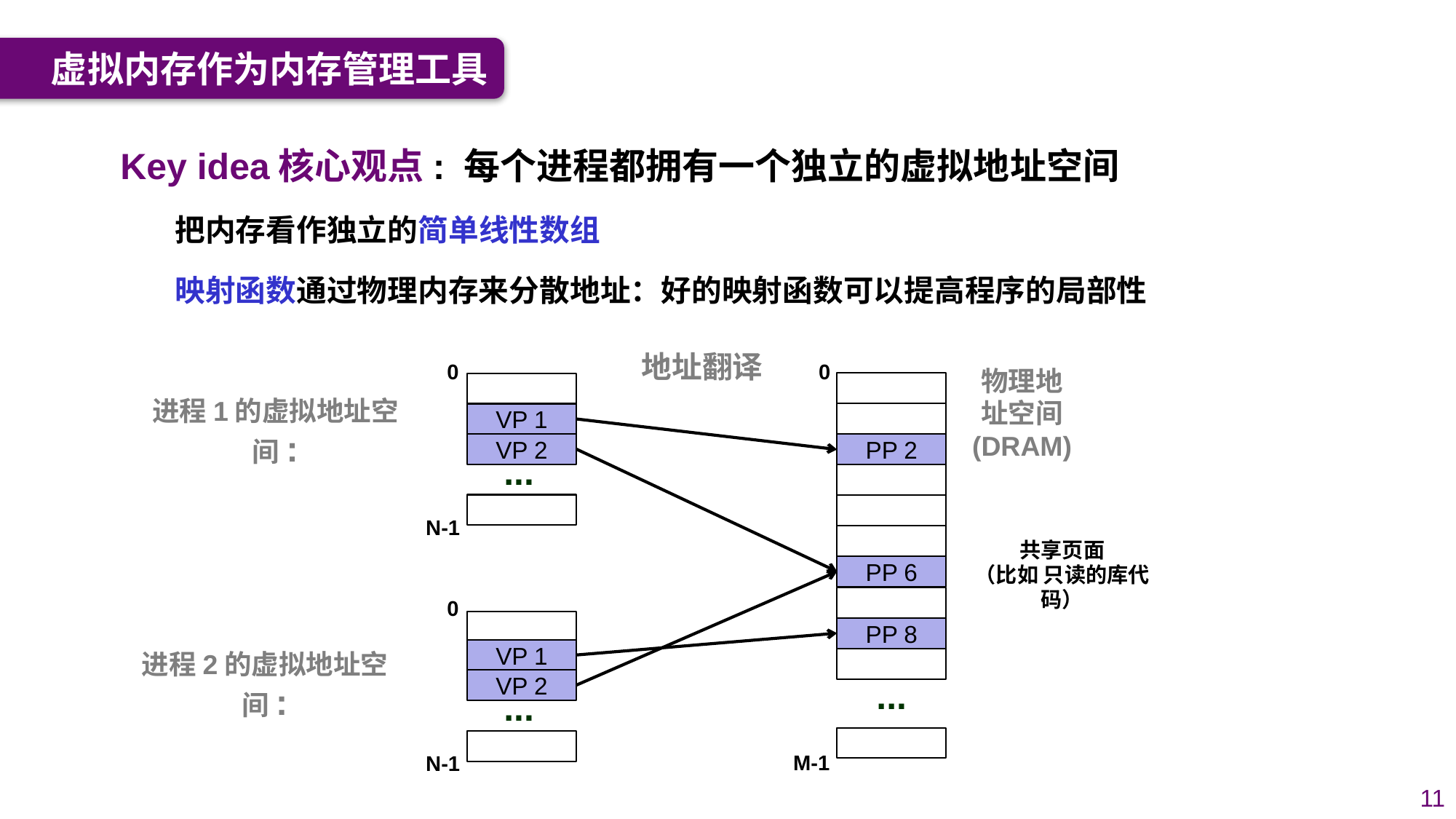

虚拟内存作为内存管理工具
Key idea核心观点: 每个进程都拥有一个独立的虚拟地址空间
把内存看作独立的简单线性数组
映射函数通过物理内存来分散地址：好的映射函数可以提高程序的局部性
地址翻译
0
0
物理地址空间 (DRAM)

进程1的虚拟地址空间:

VP 1
VP 2
PP 2
...

N-1

共享页面
（比如 只读的库代码）
PP 6

0

PP 8
VP 1
进程2的虚拟地址空间:

VP 2
...
...

M-1
N-1
11